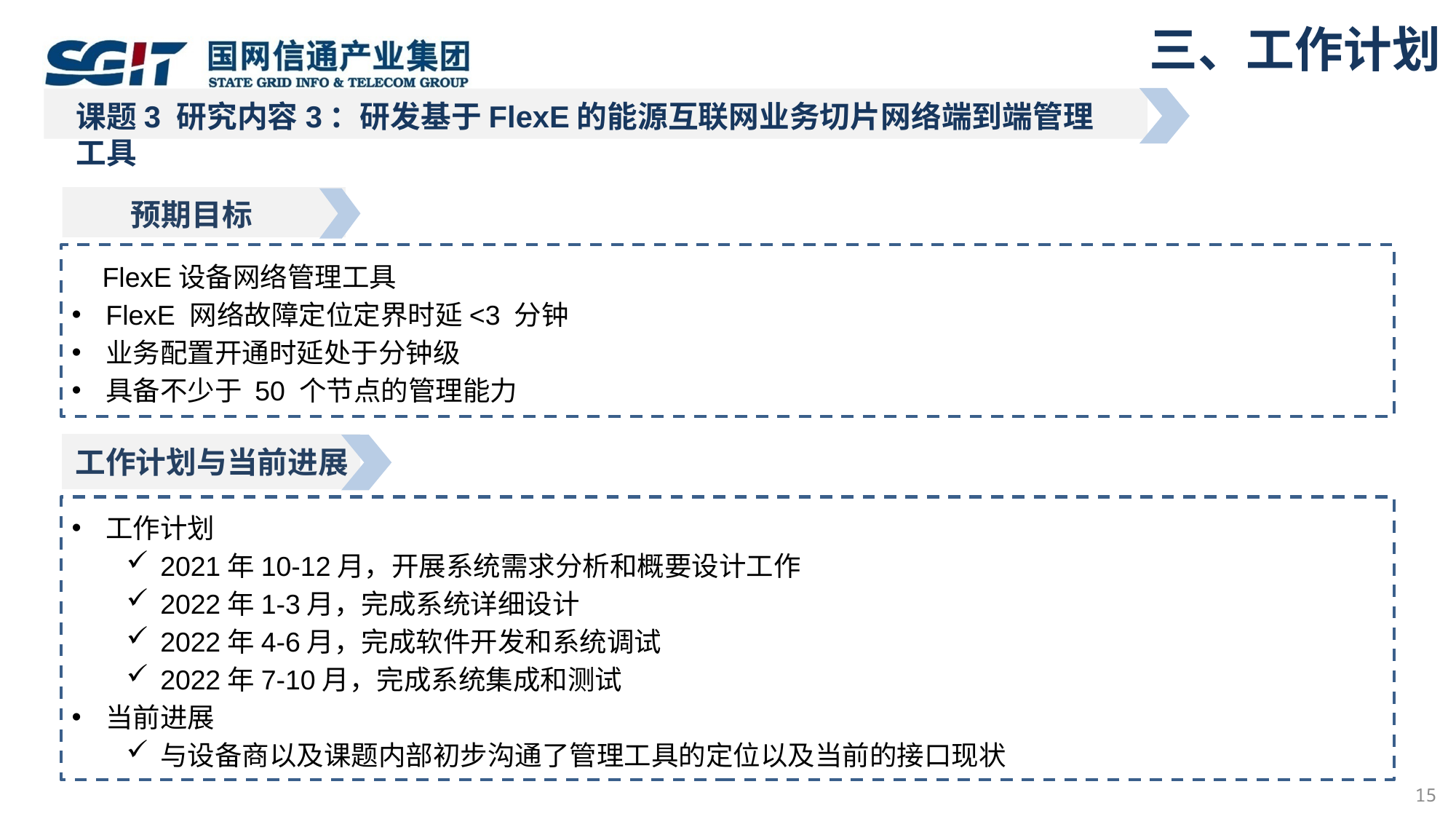

三、工作计划

课题3 研究内容3：研发基于FlexE的能源互联网业务切片网络端到端管理工具

预期目标
    FlexE设备网络管理工具
FlexE 网络故障定位定界时延<3 分钟
业务配置开通时延处于分钟级
具备不少于 50 个节点的管理能力

工作计划与当前进展

工作计划
2021年10-12月，开展系统需求分析和概要设计工作
2022年1-3月，完成系统详细设计
2022年4-6月，完成软件开发和系统调试
2022年7-10月，完成系统集成和测试
当前进展
与设备商以及课题内部初步沟通了管理工具的定位以及当前的接口现状

15